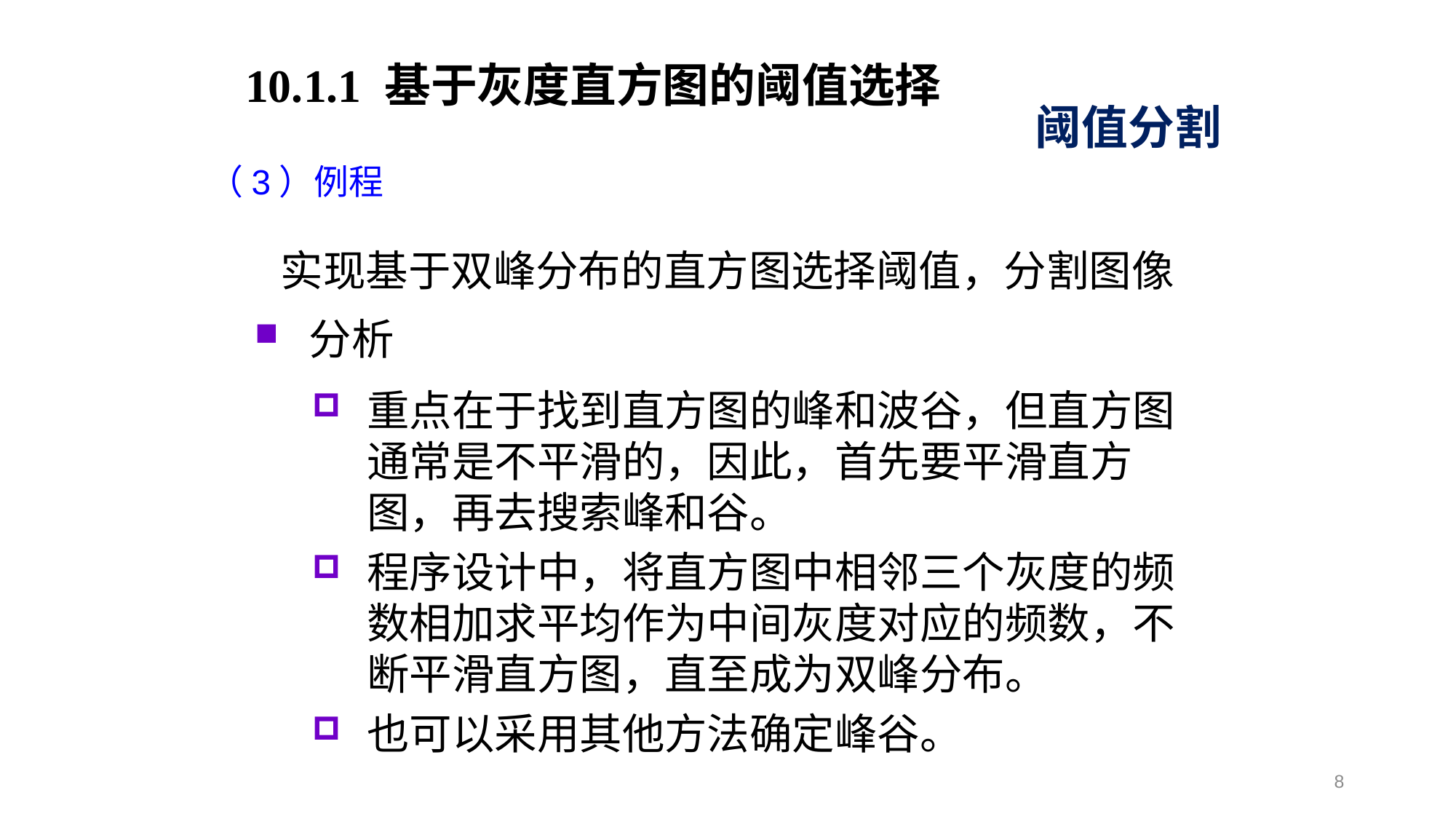

10.1.1 基于灰度直方图的阈值选择
阈值分割
（3）例程
实现基于双峰分布的直方图选择阈值，分割图像
分析
重点在于找到直方图的峰和波谷，但直方图通常是不平滑的，因此，首先要平滑直方图，再去搜索峰和谷。
程序设计中，将直方图中相邻三个灰度的频数相加求平均作为中间灰度对应的频数，不断平滑直方图，直至成为双峰分布。
也可以采用其他方法确定峰谷。
8